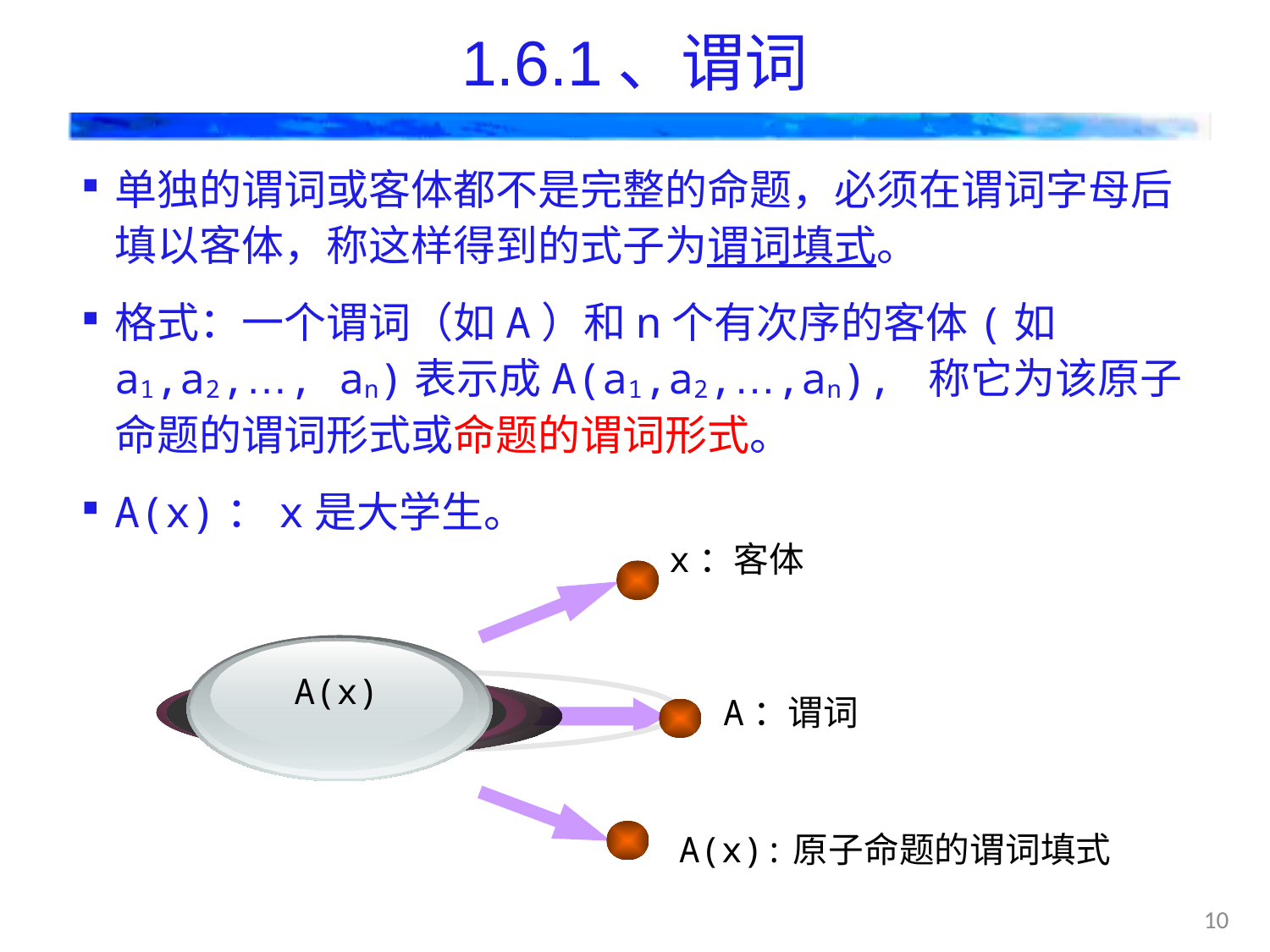

# 1.6.1、谓词
单独的谓词或客体都不是完整的命题，必须在谓词字母后填以客体，称这样得到的式子为谓词填式。
格式：一个谓词（如A）和n个有次序的客体(如a1,a2,…, an)表示成A(a1,a2,…,an), 称它为该原子命题的谓词形式或命题的谓词形式。
A(x)：x是大学生。

x：客体

A(x)

A：谓词
A(x):原子命题的谓词填式
10